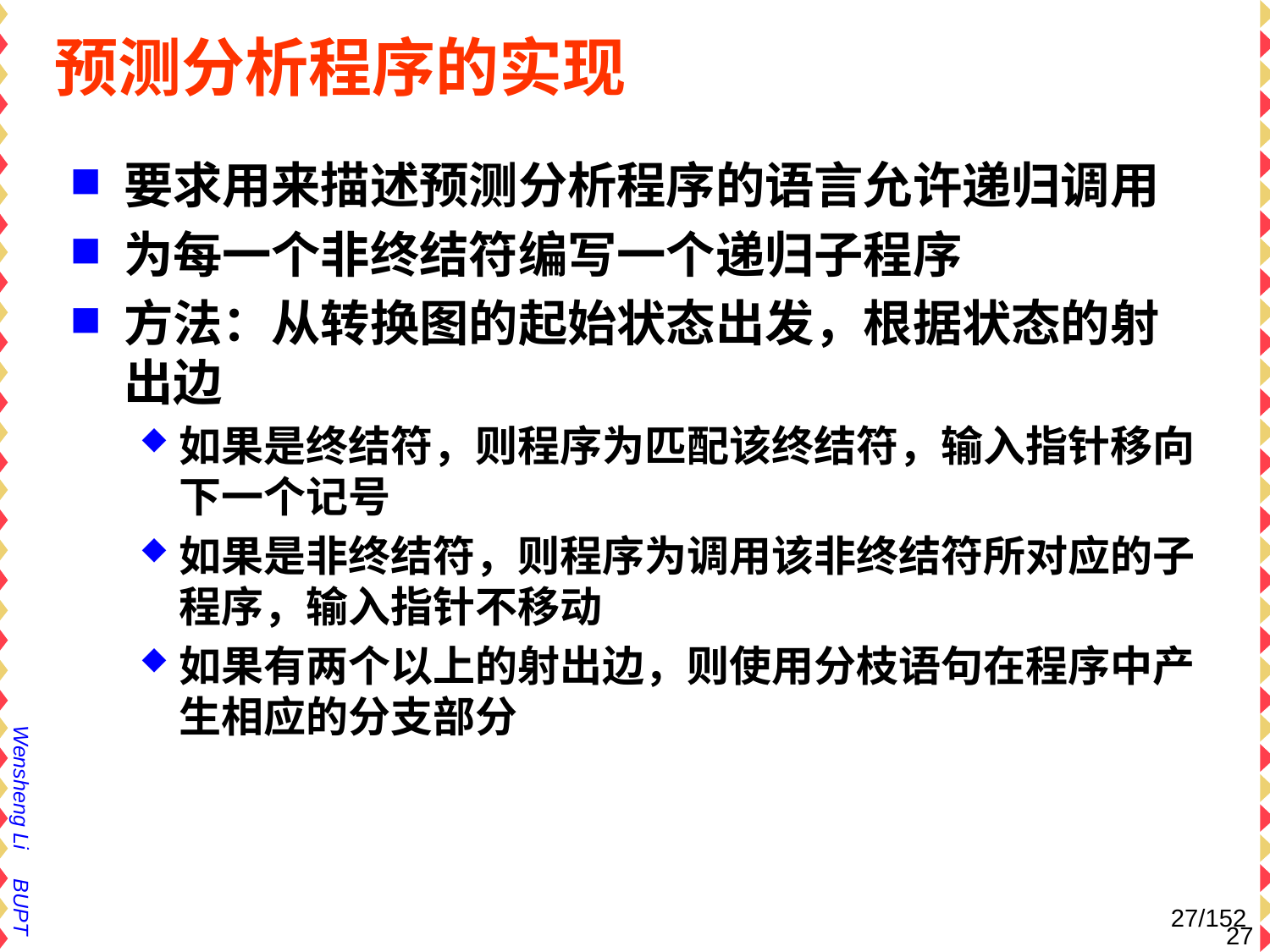

预测分析程序的实现
要求用来描述预测分析程序的语言允许递归调用
为每一个非终结符编写一个递归子程序
方法：从转换图的起始状态出发，根据状态的射出边
如果是终结符，则程序为匹配该终结符，输入指针移向下一个记号
如果是非终结符，则程序为调用该非终结符所对应的子程序，输入指针不移动
如果有两个以上的射出边，则使用分枝语句在程序中产生相应的分支部分
27/152
27